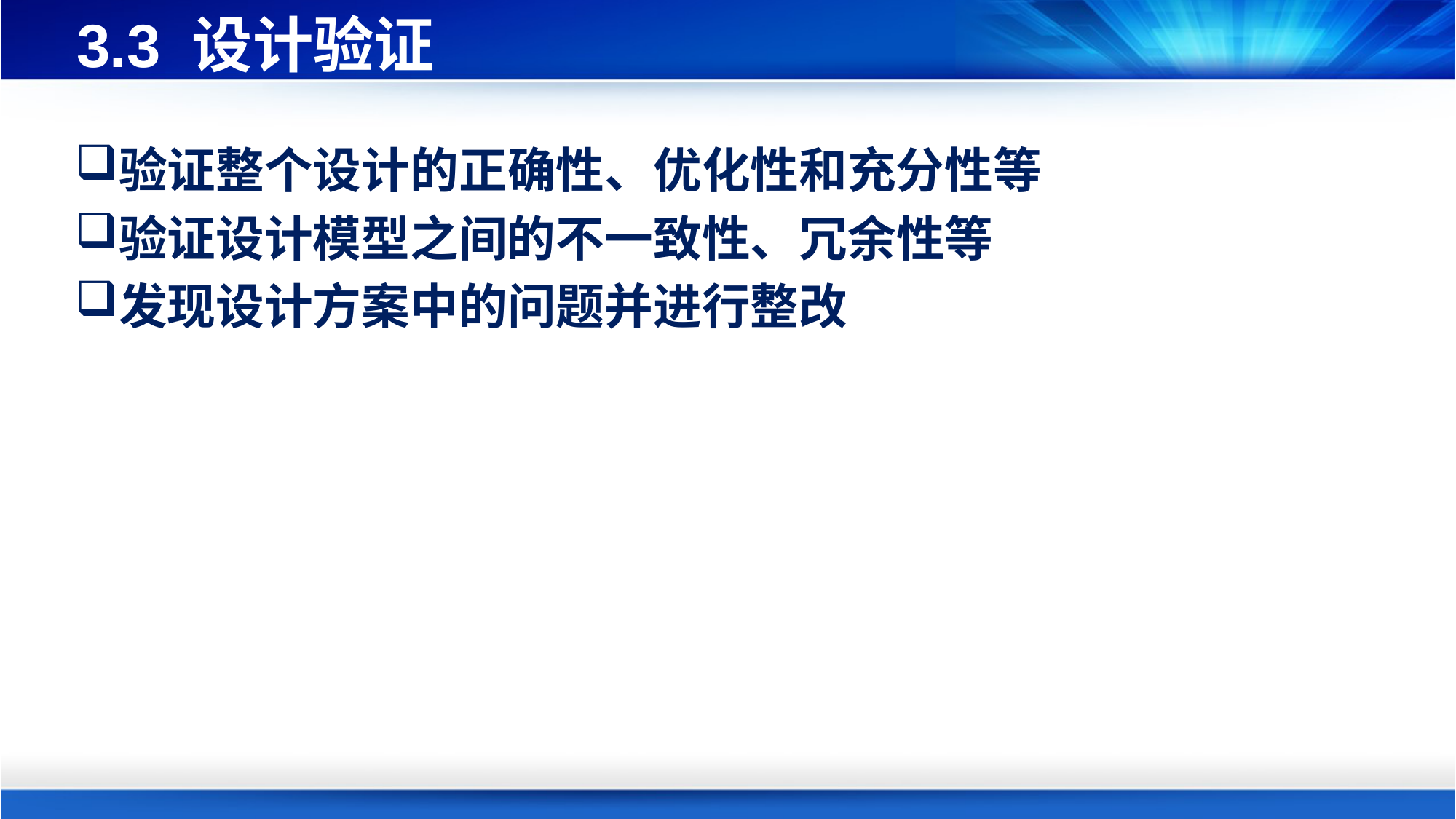

# 3.3 设计验证
验证整个设计的正确性、优化性和充分性等
验证设计模型之间的不一致性、冗余性等
发现设计方案中的问题并进行整改